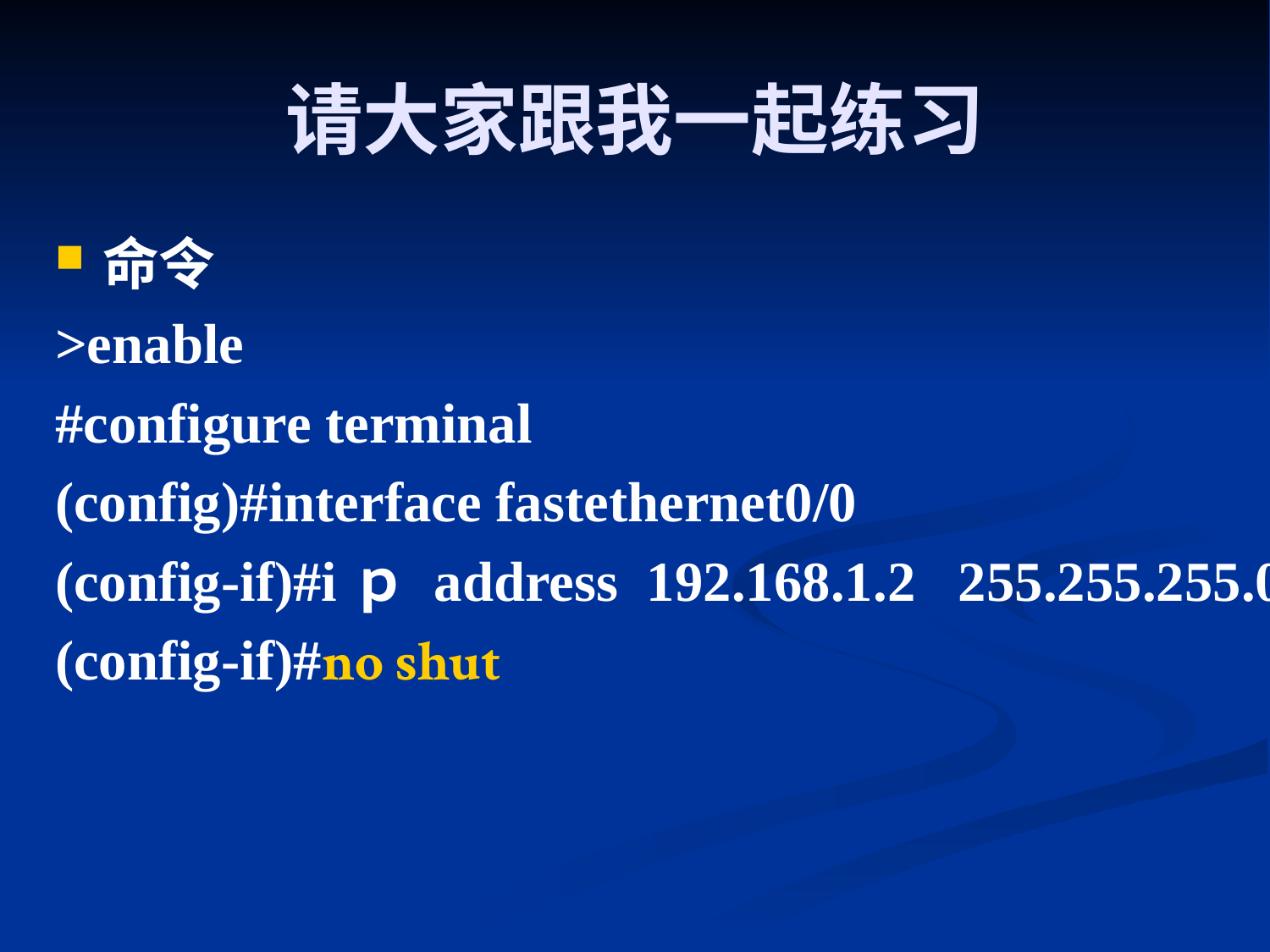

请大家跟我一起练习
命令
>enable
#configure terminal
(config)#interface fastethernet0/0
(config-if)#iｐ address  192.168.1.2   255.255.255.0
(config-if)#no shut